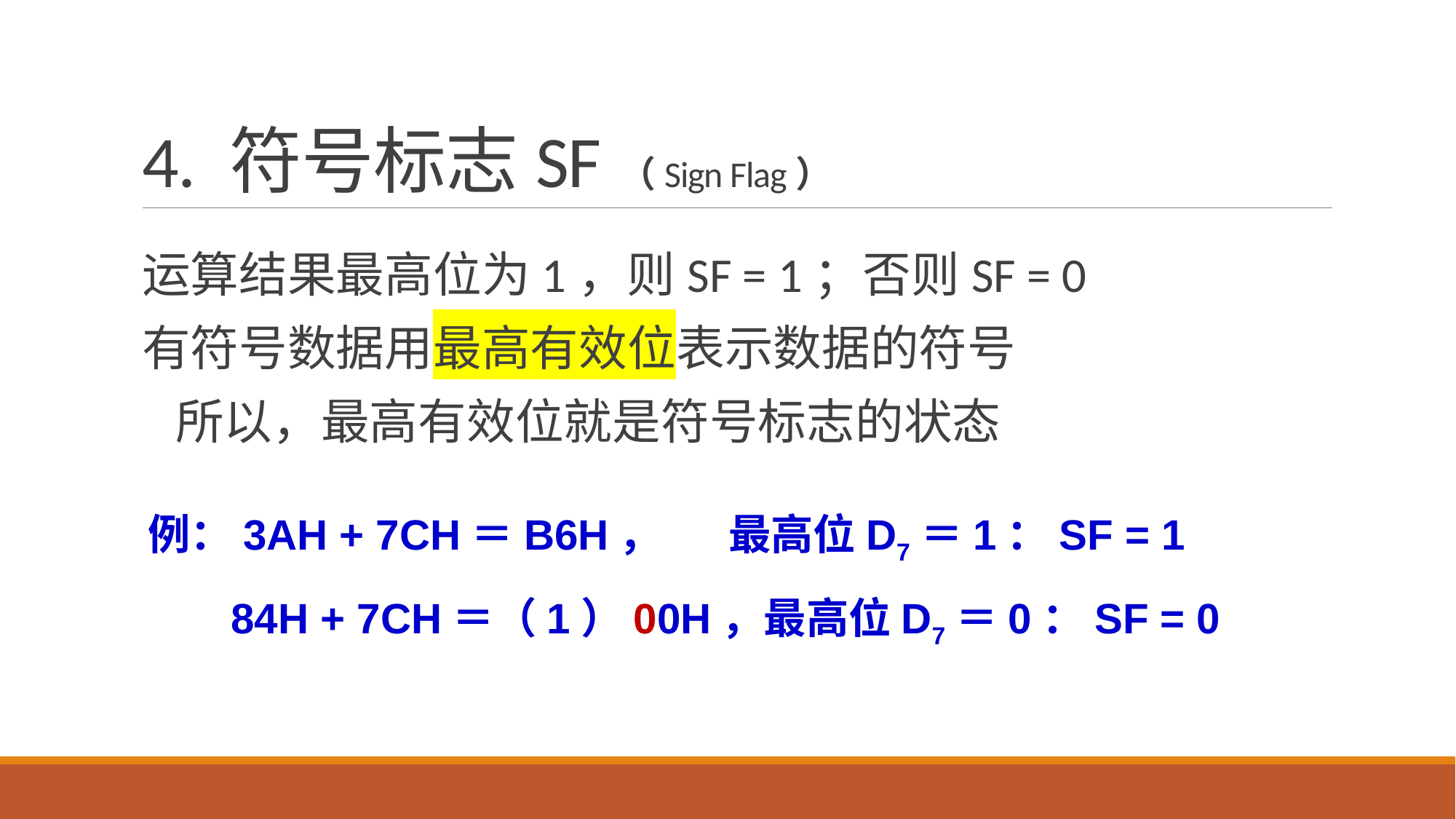

# 4. 符号标志SF（Sign Flag）
运算结果最高位为1，则SF = 1；否则SF = 0
有符号数据用最高有效位表示数据的符号
   所以，最高有效位就是符号标志的状态

例：3AH + 7CH＝B6H，       最高位D7＝1：SF = 1
       84H + 7CH＝（1）00H，最高位D7＝0：SF = 0